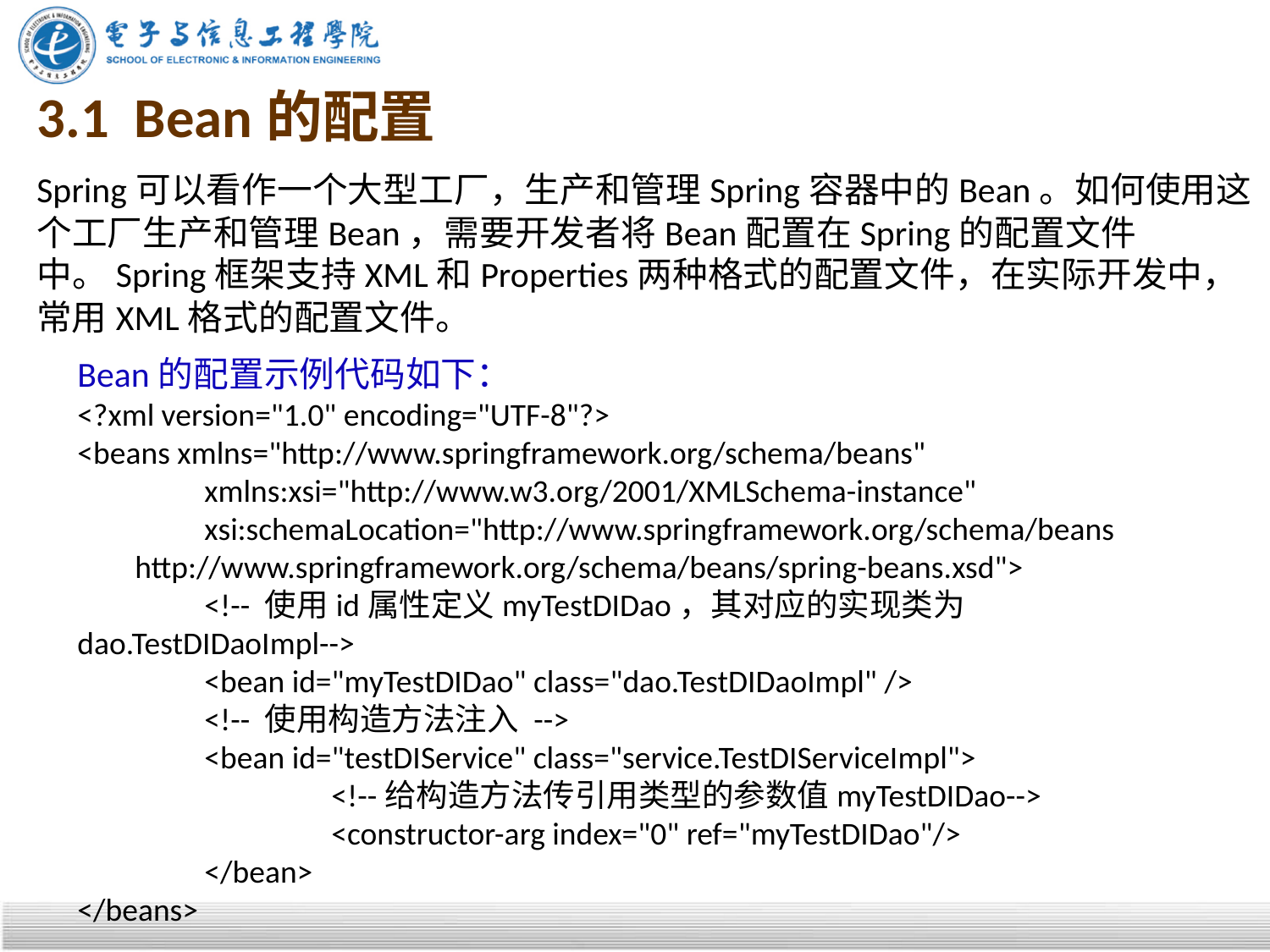

# 3.1  Bean的配置
Spring可以看作一个大型工厂，生产和管理Spring容器中的Bean。如何使用这个工厂生产和管理Bean，需要开发者将Bean配置在Spring的配置文件中。Spring框架支持XML和Properties两种格式的配置文件，在实际开发中，常用XML格式的配置文件。
Bean的配置示例代码如下：
<?xml version="1.0" encoding="UTF-8"?>
<beans xmlns="http://www.springframework.org/schema/beans"
	xmlns:xsi="http://www.w3.org/2001/XMLSchema-instance"
	xsi:schemaLocation="http://www.springframework.org/schema/beans
        http://www.springframework.org/schema/beans/spring-beans.xsd">
	<!-- 使用id属性定义myTestDIDao，其对应的实现类为dao.TestDIDaoImpl-->
	<bean id="myTestDIDao" class="dao.TestDIDaoImpl" />
	<!-- 使用构造方法注入 -->
	<bean id="testDIService" class="service.TestDIServiceImpl">
		<!--给构造方法传引用类型的参数值myTestDIDao-->
		<constructor-arg index="0" ref="myTestDIDao"/>
	</bean>
</beans>